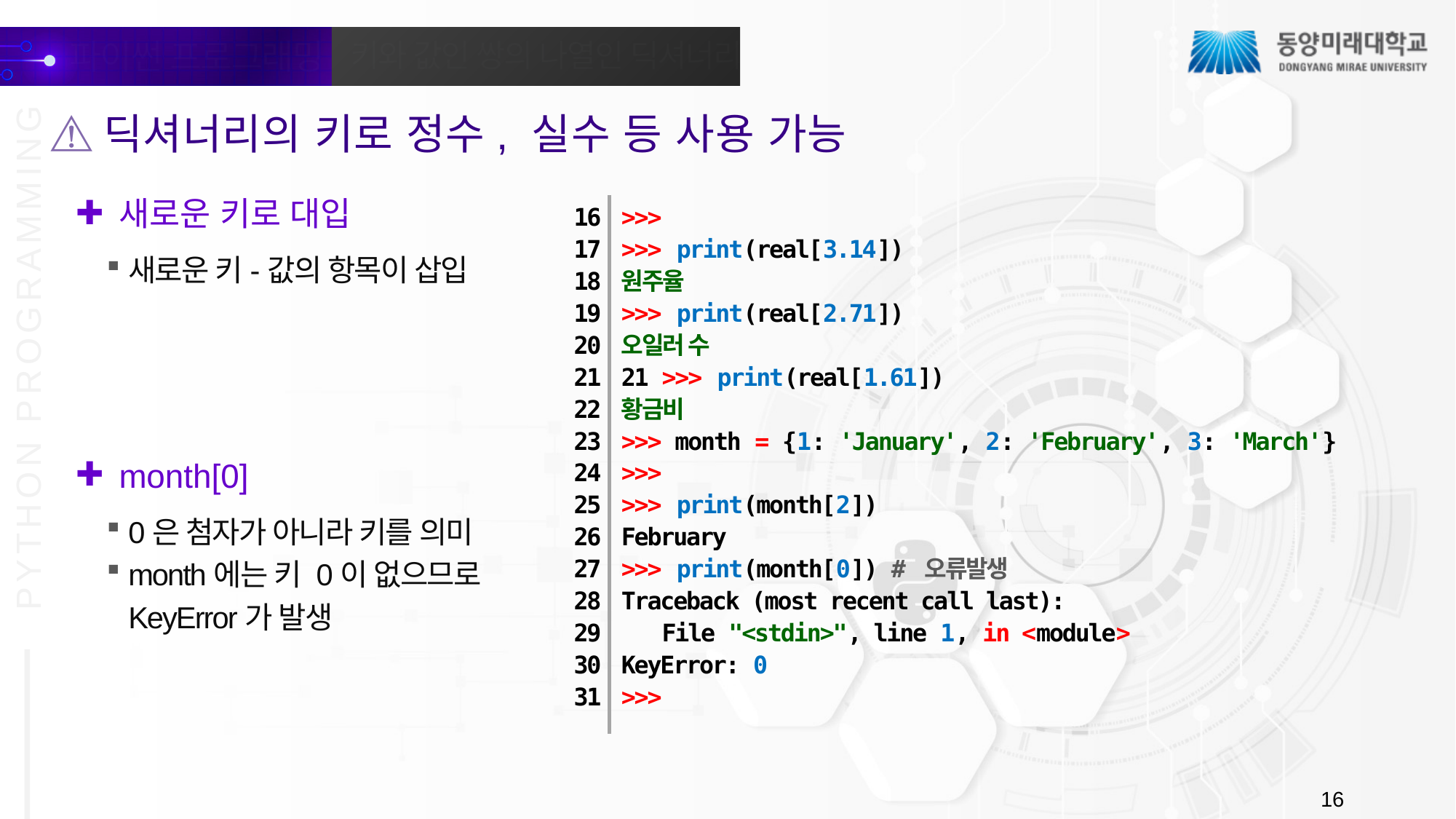

딕셔너리의 키로 정수, 실수 등 사용 가능
새로운 키로 대입
>>>
>>> print(real[3.14])
원주율
>>> print(real[2.71])
오일러 수
21 >>> print(real[1.61])
황금비
>>> month = {1: 'January', 2: 'February', 3: 'March'}
>>>
>>> print(month[2])
February
>>> print(month[0]) # 오류발생
Traceback (most recent call last):
   File "<stdin>", line 1, in <module>
KeyError: 0
>>>

16
17
18
19
20
21
22
23
24
25
26
27
28
29
30
31

새로운 키-값의 항목이 삽입
month[0]
0은 첨자가 아니라 키를 의미
month에는 키 0이 없으므로 KeyError가 발생
16